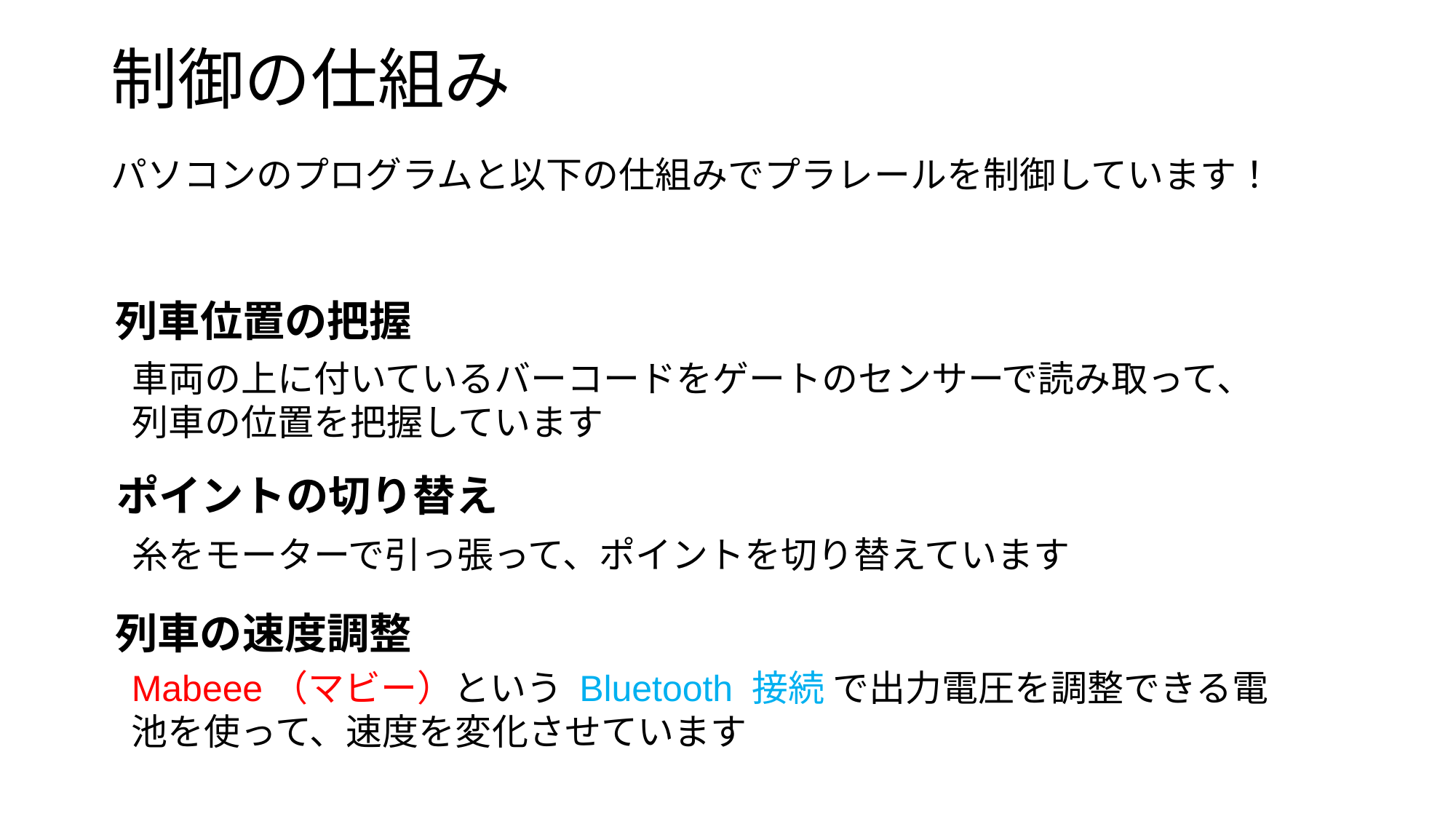

# 制御の仕組み
パソコンのプログラムと以下の仕組みでプラレールを制御しています！
列車位置の把握
車両の上に付いているバーコードをゲートのセンサーで読み取って、列車の位置を把握しています
ポイントの切り替え
糸をモーターで引っ張って、ポイントを切り替えています
列車の速度調整
Mabeee（マビー）という Bluetooth 接続 で出力電圧を調整できる電池を使って、速度を変化させています